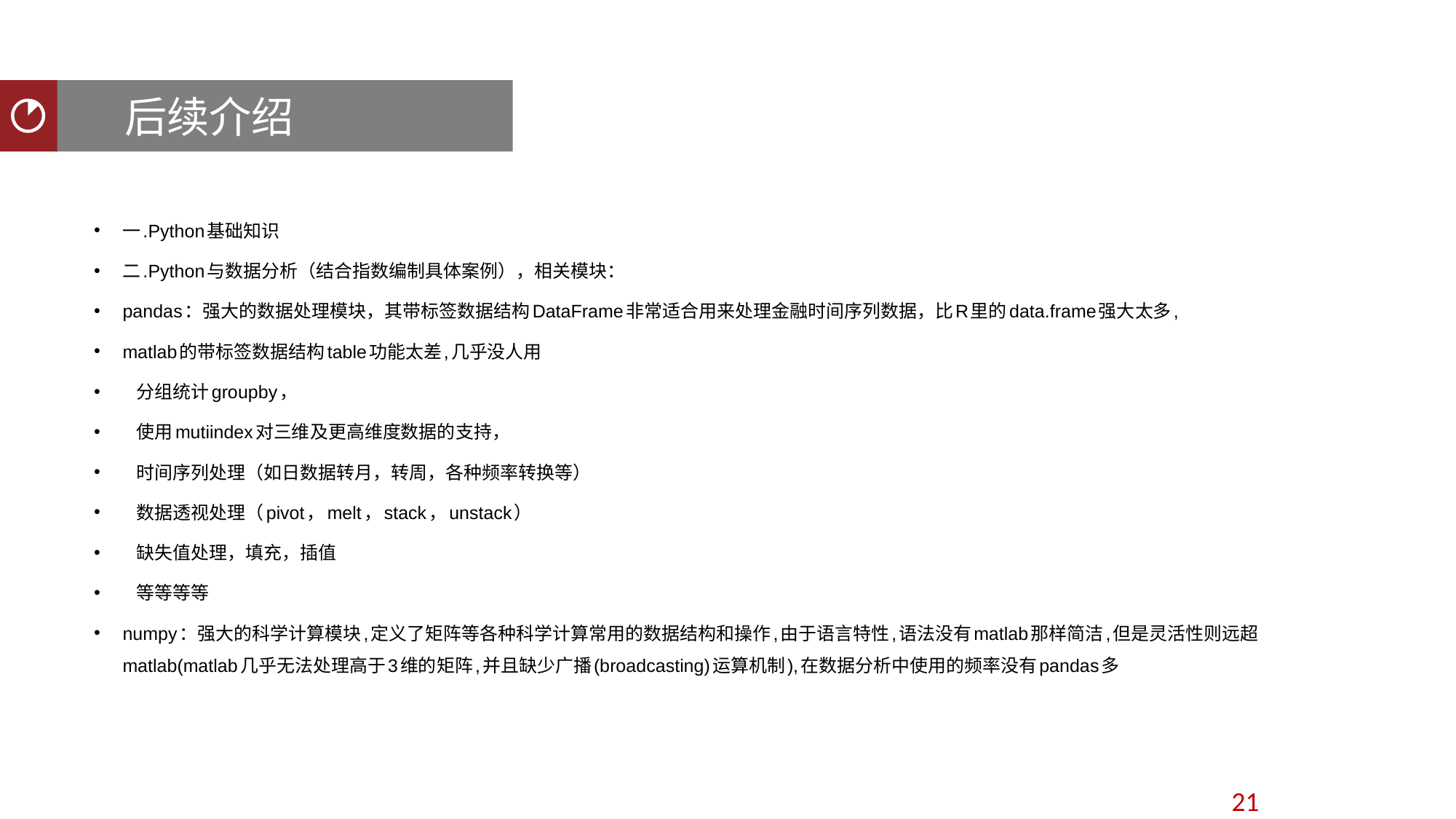

后续介绍

一.Python基础知识
二.Python与数据分析（结合指数编制具体案例），相关模块：
pandas：强大的数据处理模块，其带标签数据结构DataFrame非常适合用来处理金融时间序列数据，比R里的data.frame强大太多,
matlab的带标签数据结构table功能太差,几乎没人用
   分组统计groupby，
   使用mutiindex对三维及更高维度数据的支持，
   时间序列处理（如日数据转月，转周，各种频率转换等）
   数据透视处理（pivot，melt，stack，unstack）
   缺失值处理，填充，插值
   等等等等
numpy：强大的科学计算模块,定义了矩阵等各种科学计算常用的数据结构和操作,由于语言特性,语法没有matlab那样简洁,但是灵活性则远超matlab(matlab几乎无法处理高于3维的矩阵,并且缺少广播(broadcasting)运算机制),在数据分析中使用的频率没有pandas多

21